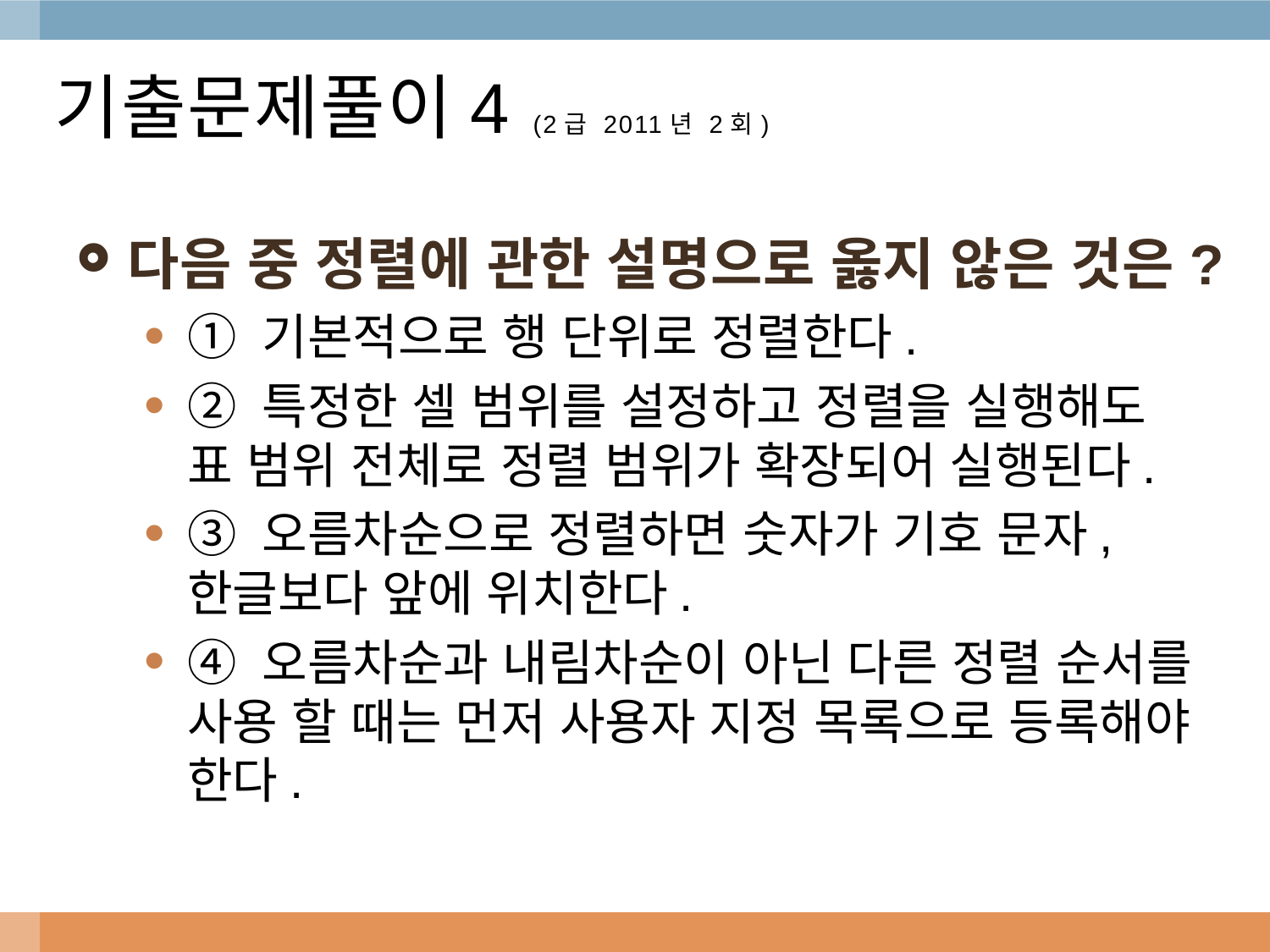

# 기출문제풀이4 (2급 2011년 2회)
다음 중 정렬에 관한 설명으로 옳지 않은 것은?
① 기본적으로 행 단위로 정렬한다.
② 특정한 셀 범위를 설정하고 정렬을 실행해도 표 범위 전체로 정렬 범위가 확장되어 실행된다.
③ 오름차순으로 정렬하면 숫자가 기호 문자, 한글보다 앞에 위치한다.
④ 오름차순과 내림차순이 아닌 다른 정렬 순서를 사용 할 때는 먼저 사용자 지정 목록으로 등록해야 한다.